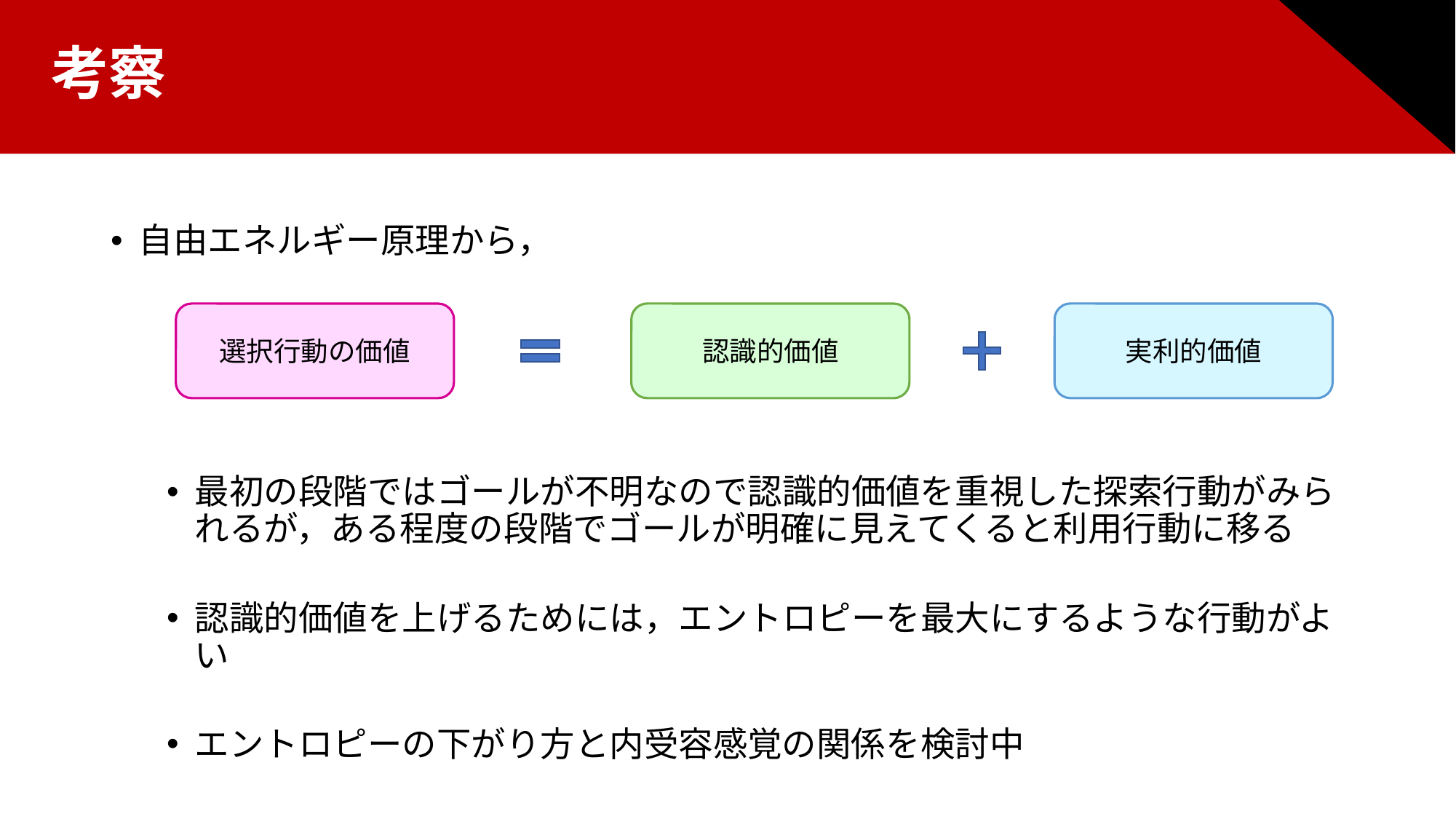

考察
自由エネルギー原理から，

最初の段階ではゴールが不明なので認識的価値を重視した探索行動がみられるが，ある程度の段階でゴールが明確に見えてくると利用行動に移る

認識的価値を上げるためには，エントロピーを最大にするような行動がよい

エントロピーの下がり方と内受容感覚の関係を検討中
選択行動の価値
認識的価値
実利的価値